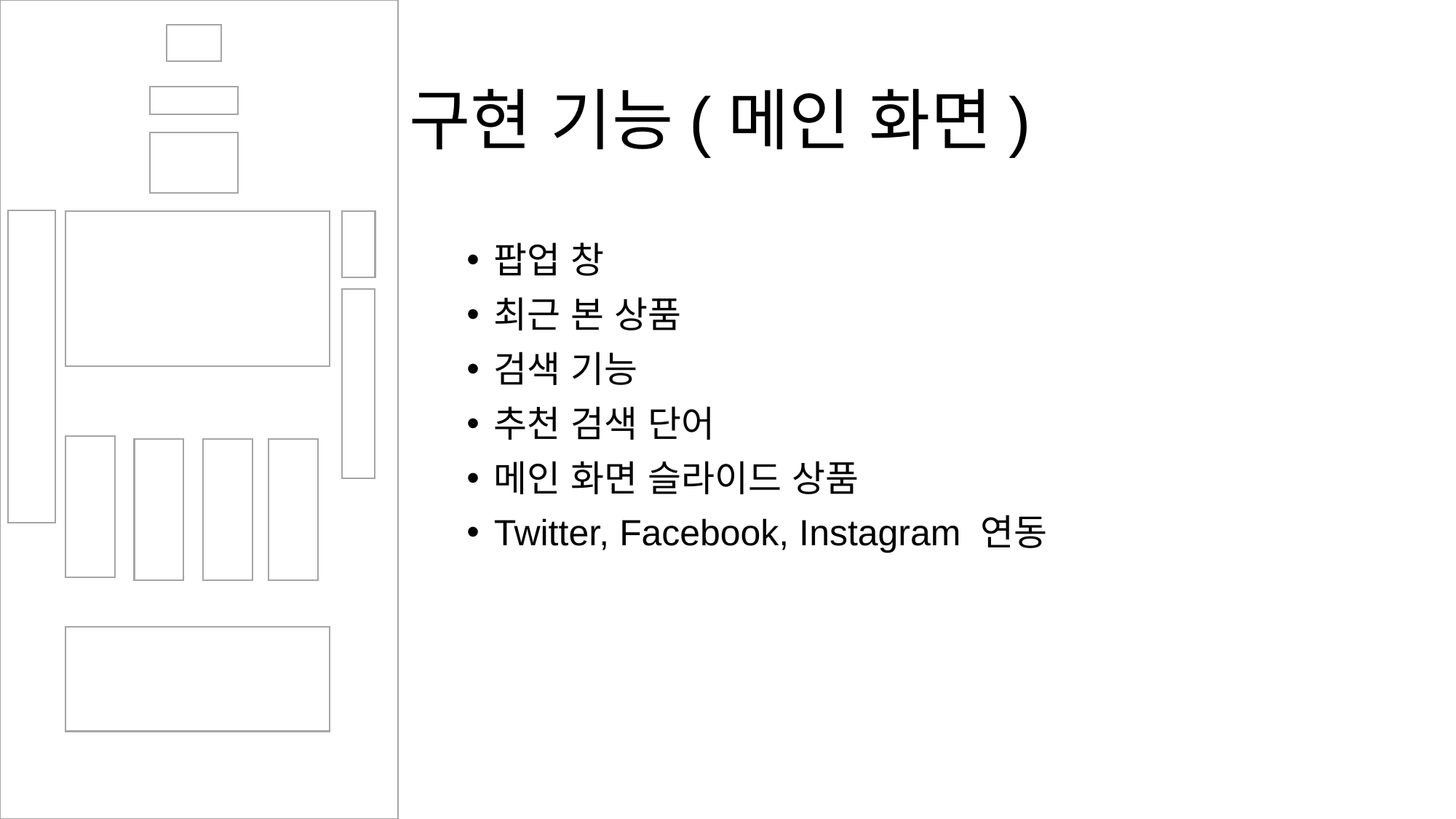

# 구현 기능(메인 화면)
팝업 창
최근 본 상품
검색 기능
추천 검색 단어
메인 화면 슬라이드 상품
Twitter, Facebook, Instagram 연동